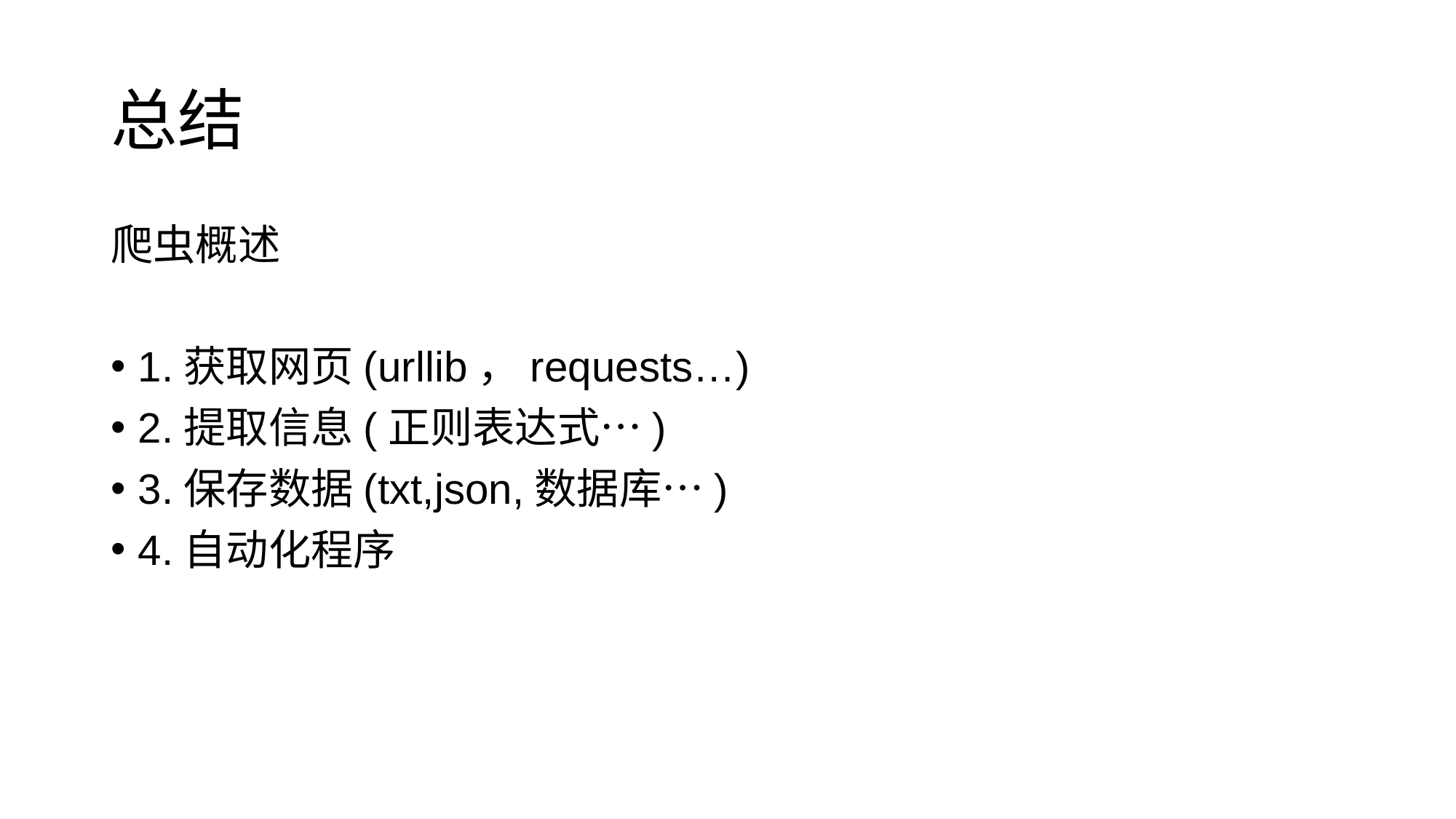

# 总结
爬虫概述

1.获取网页(urllib，requests…)
2.提取信息(正则表达式…)
3.保存数据(txt,json,数据库…)
4.自动化程序